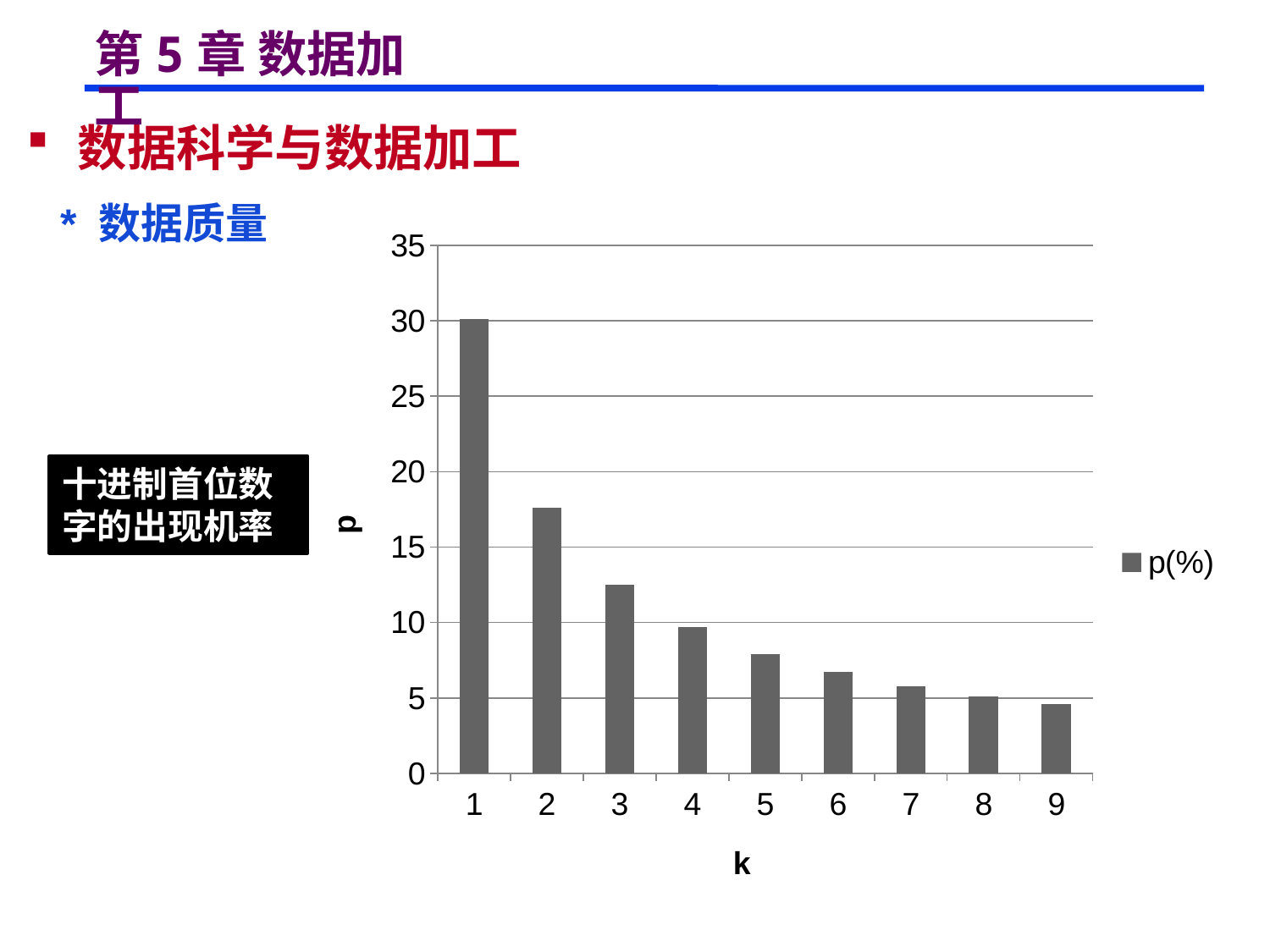

# 第5章 数据加工
 数据科学与数据加工
  * 数据质量

### Chart

| Category | p(%) |
|---|---|
十进制首位数字的出现机率